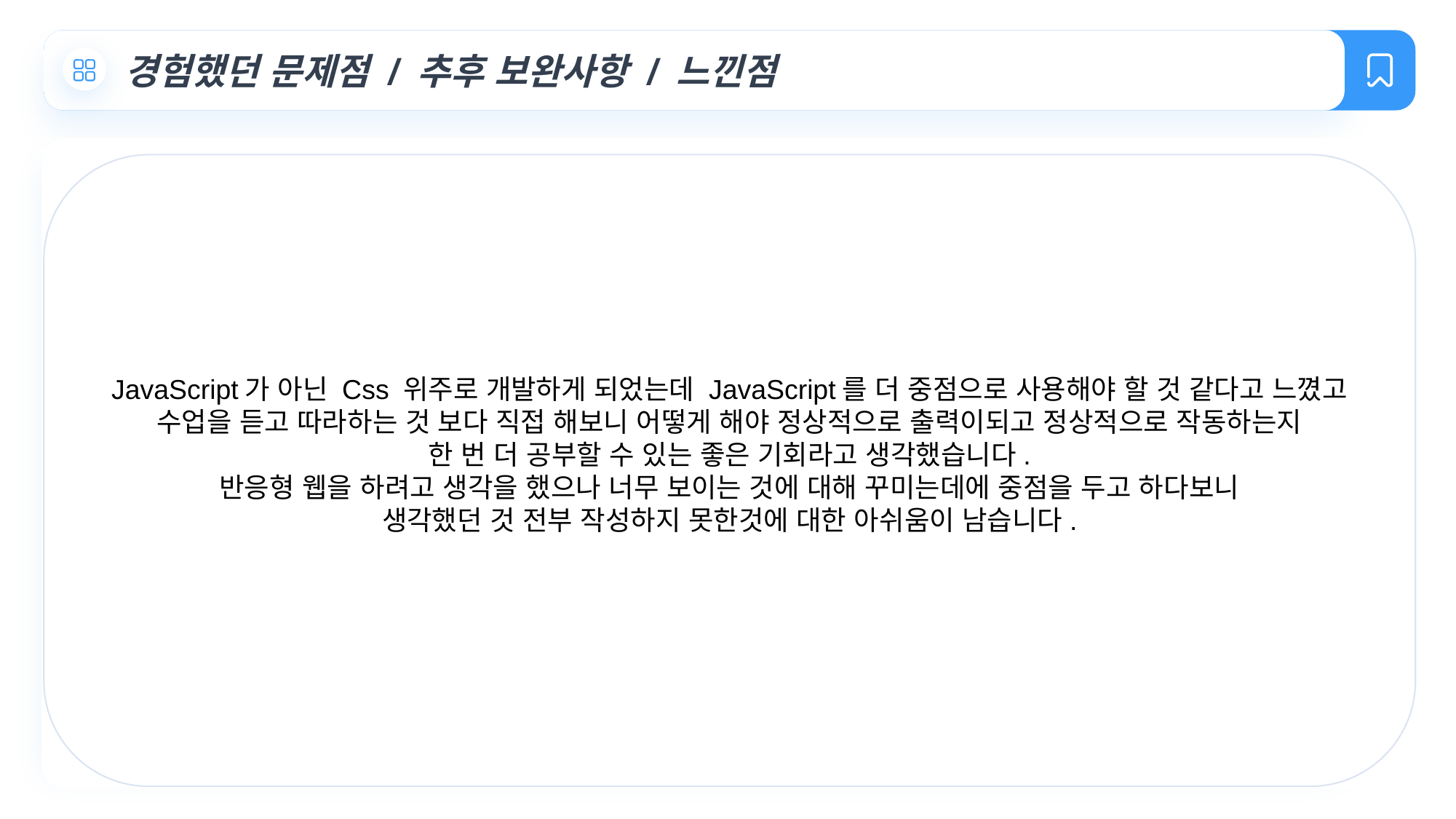

경험했던 문제점 / 추후 보완사항 / 느낀점

JavaScript가 아닌 Css 위주로 개발하게 되었는데 JavaScript를 더 중점으로 사용해야 할 것 같다고 느꼈고
수업을 듣고 따라하는 것 보다 직접 해보니 어떻게 해야 정상적으로 출력이되고 정상적으로 작동하는지
한 번 더 공부할 수 있는 좋은 기회라고 생각했습니다.
반응형 웹을 하려고 생각을 했으나 너무 보이는 것에 대해 꾸미는데에 중점을 두고 하다보니
생각했던 것 전부 작성하지 못한것에 대한 아쉬움이 남습니다.